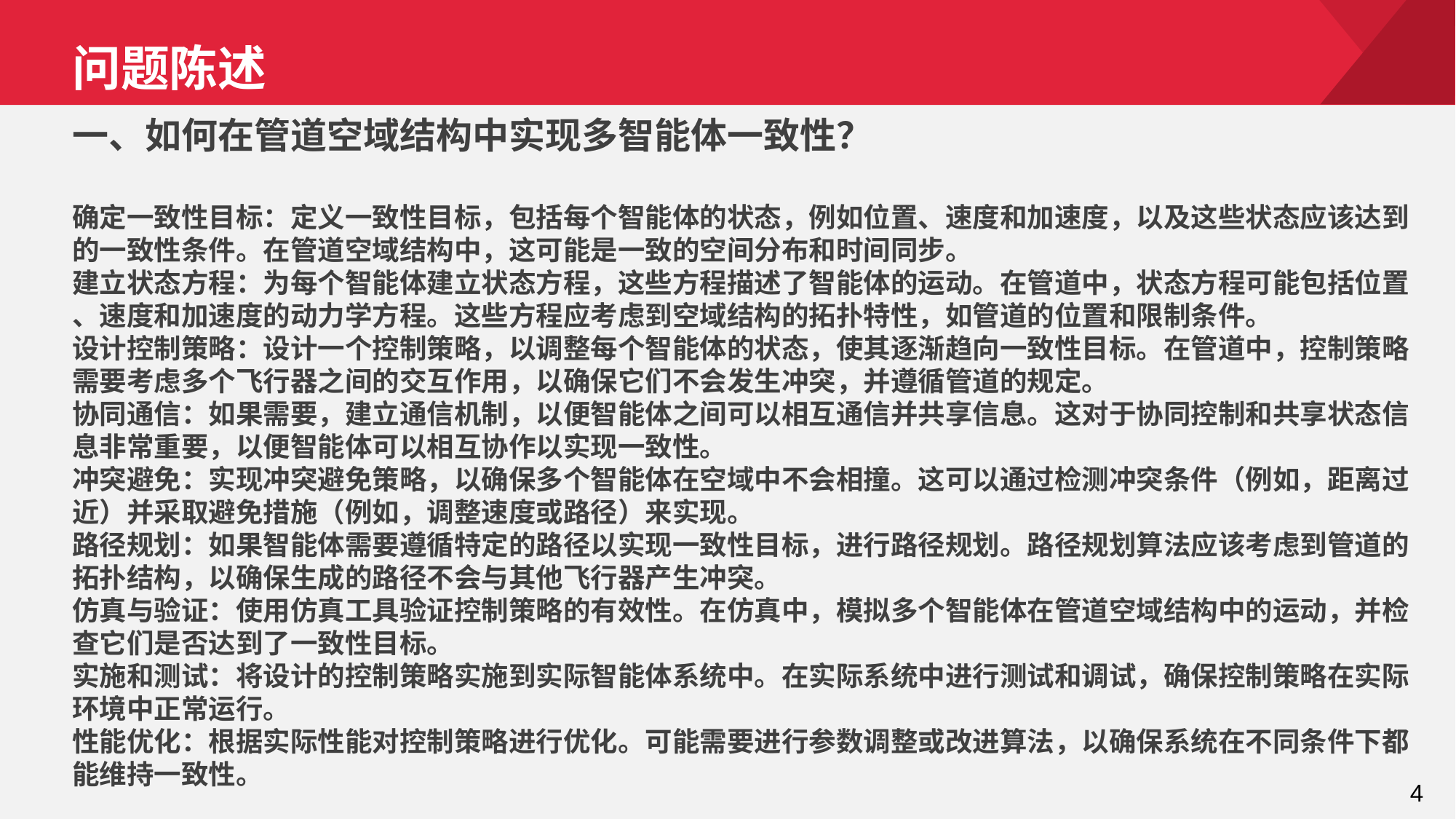

问题陈述
一、如何在管道空域结构中实现多智能体一致性？

确定一致性目标：定义一致性目标，包括每个智能体的状态，例如位置、速度和加速度，以及这些状态应该达到
的一致性条件。在管道空域结构中，这可能是一致的空间分布和时间同步。
建立状态方程：为每个智能体建立状态方程，这些方程描述了智能体的运动。在管道中，状态方程可能包括位置
、速度和加速度的动力学方程。这些方程应考虑到空域结构的拓扑特性，如管道的位置和限制条件。
设计控制策略：设计一个控制策略，以调整每个智能体的状态，使其逐渐趋向一致性目标。在管道中，控制策略
需要考虑多个飞行器之间的交互作用，以确保它们不会发生冲突，并遵循管道的规定。
协同通信：如果需要，建立通信机制，以便智能体之间可以相互通信并共享信息。这对于协同控制和共享状态信
息非常重要，以便智能体可以相互协作以实现一致性。
冲突避免：实现冲突避免策略，以确保多个智能体在空域中不会相撞。这可以通过检测冲突条件（例如，距离过
近）并采取避免措施（例如，调整速度或路径）来实现。
路径规划：如果智能体需要遵循特定的路径以实现一致性目标，进行路径规划。路径规划算法应该考虑到管道的
拓扑结构，以确保生成的路径不会与其他飞行器产生冲突。
仿真与验证：使用仿真工具验证控制策略的有效性。在仿真中，模拟多个智能体在管道空域结构中的运动，并检
查它们是否达到了一致性目标。
实施和测试：将设计的控制策略实施到实际智能体系统中。在实际系统中进行测试和调试，确保控制策略在实际
环境中正常运行。
性能优化：根据实际性能对控制策略进行优化。可能需要进行参数调整或改进算法，以确保系统在不同条件下都
能维持一致性。
4